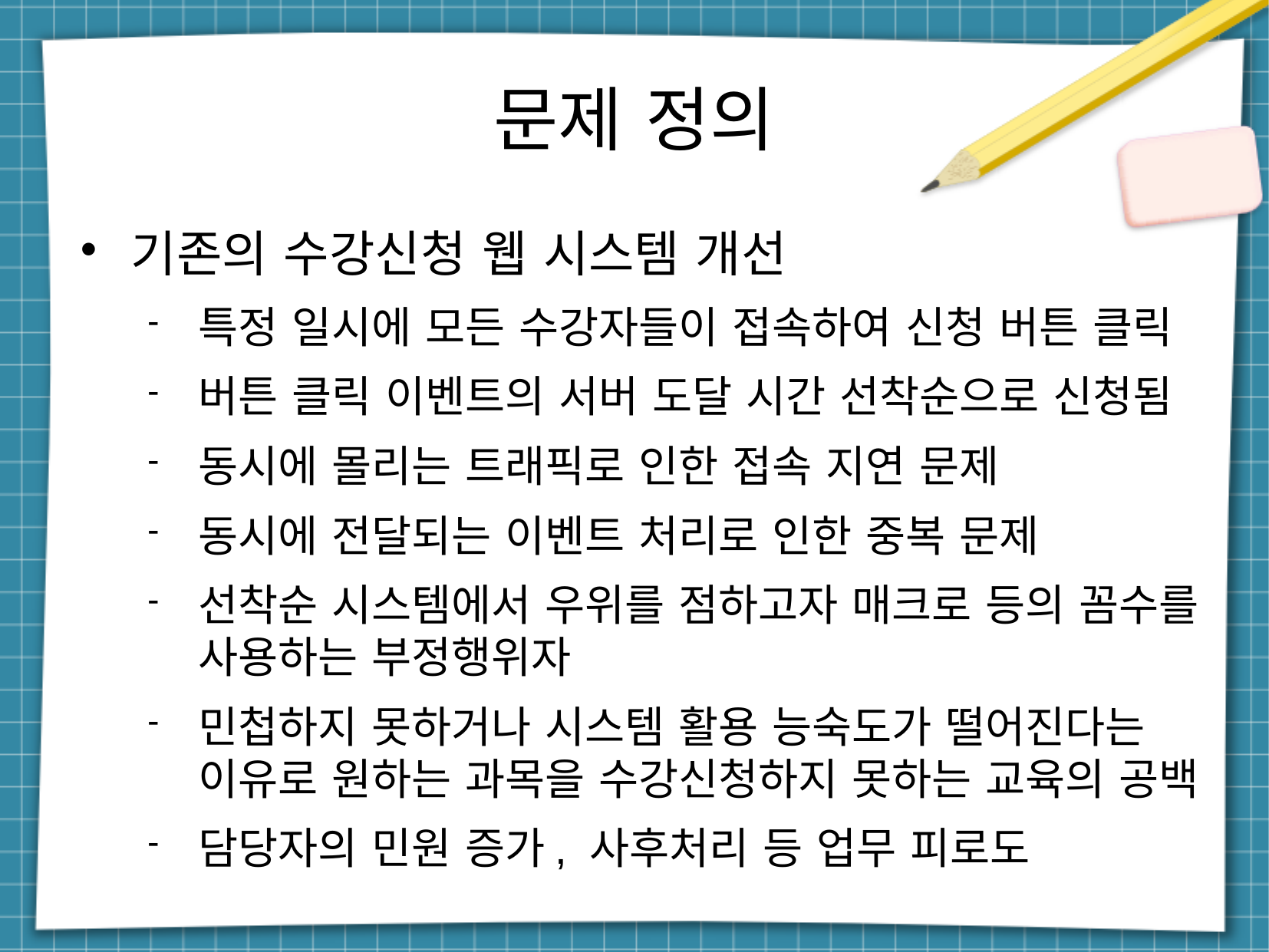

문제 정의
기존의 수강신청 웹 시스템 개선
특정 일시에 모든 수강자들이 접속하여 신청 버튼 클릭
버튼 클릭 이벤트의 서버 도달 시간 선착순으로 신청됨
동시에 몰리는 트래픽로 인한 접속 지연 문제
동시에 전달되는 이벤트 처리로 인한 중복 문제
선착순 시스템에서 우위를 점하고자 매크로 등의 꼼수를 사용하는 부정행위자
민첩하지 못하거나 시스템 활용 능숙도가 떨어진다는 이유로 원하는 과목을 수강신청하지 못하는 교육의 공백
담당자의 민원 증가, 사후처리 등 업무 피로도